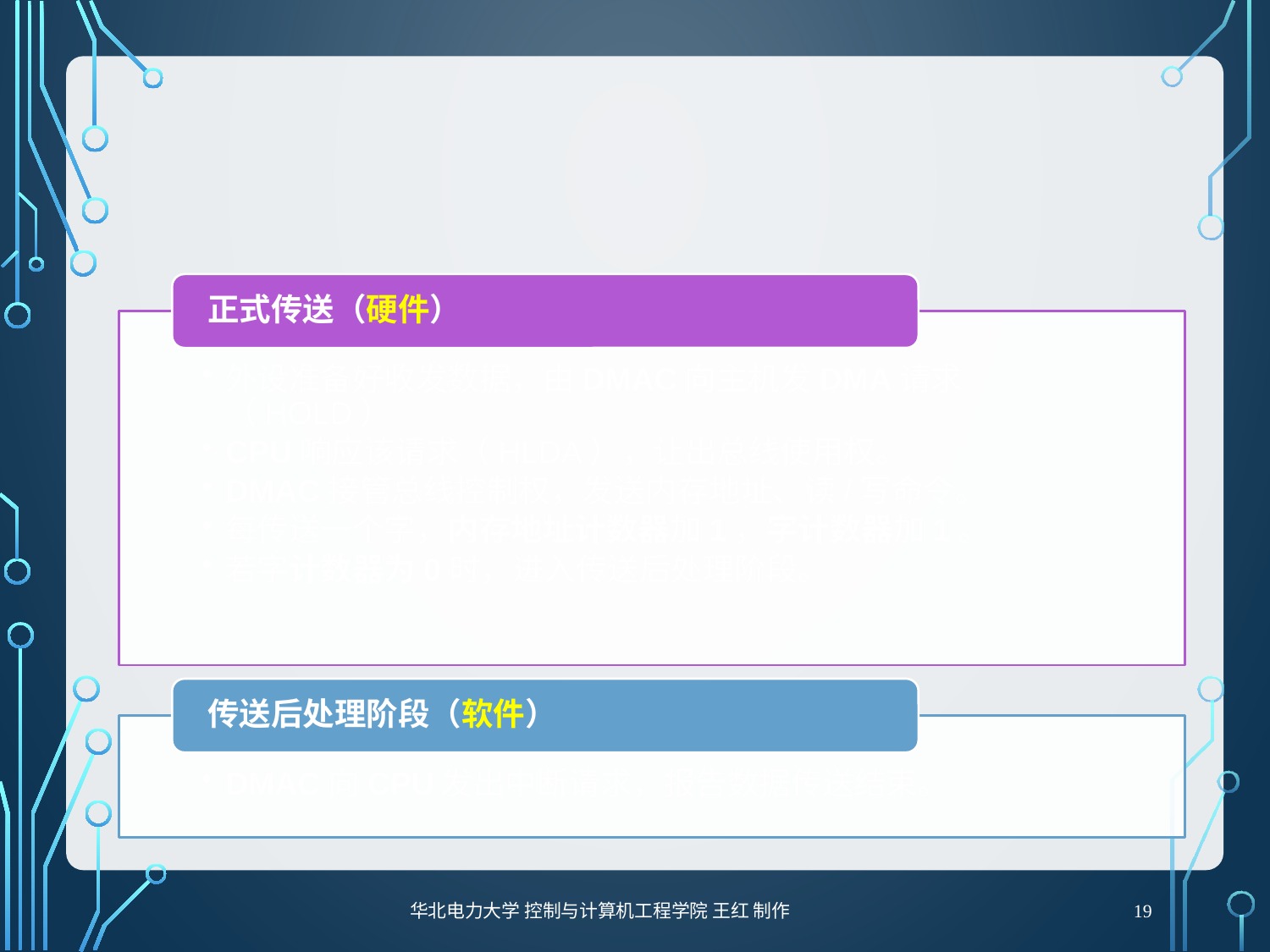

#
外设准备好收发数据，由DMAC向主机发DMA请求（HOLD）
CPU响应该请求（HLDA），让出总线使用权。
DMAC接管总线控制权，发送内存地址、读/写命令。
每传送一个字，内存地址计数器加1，字计数器加1。
若字计数器为0时，进入传送后处理阶段。
正式传送（硬件）
DMAC向CPU发出中断请求，报告数据传送结束。
传送后处理阶段（软件）
19
华北电力大学 控制与计算机工程学院 王红 制作